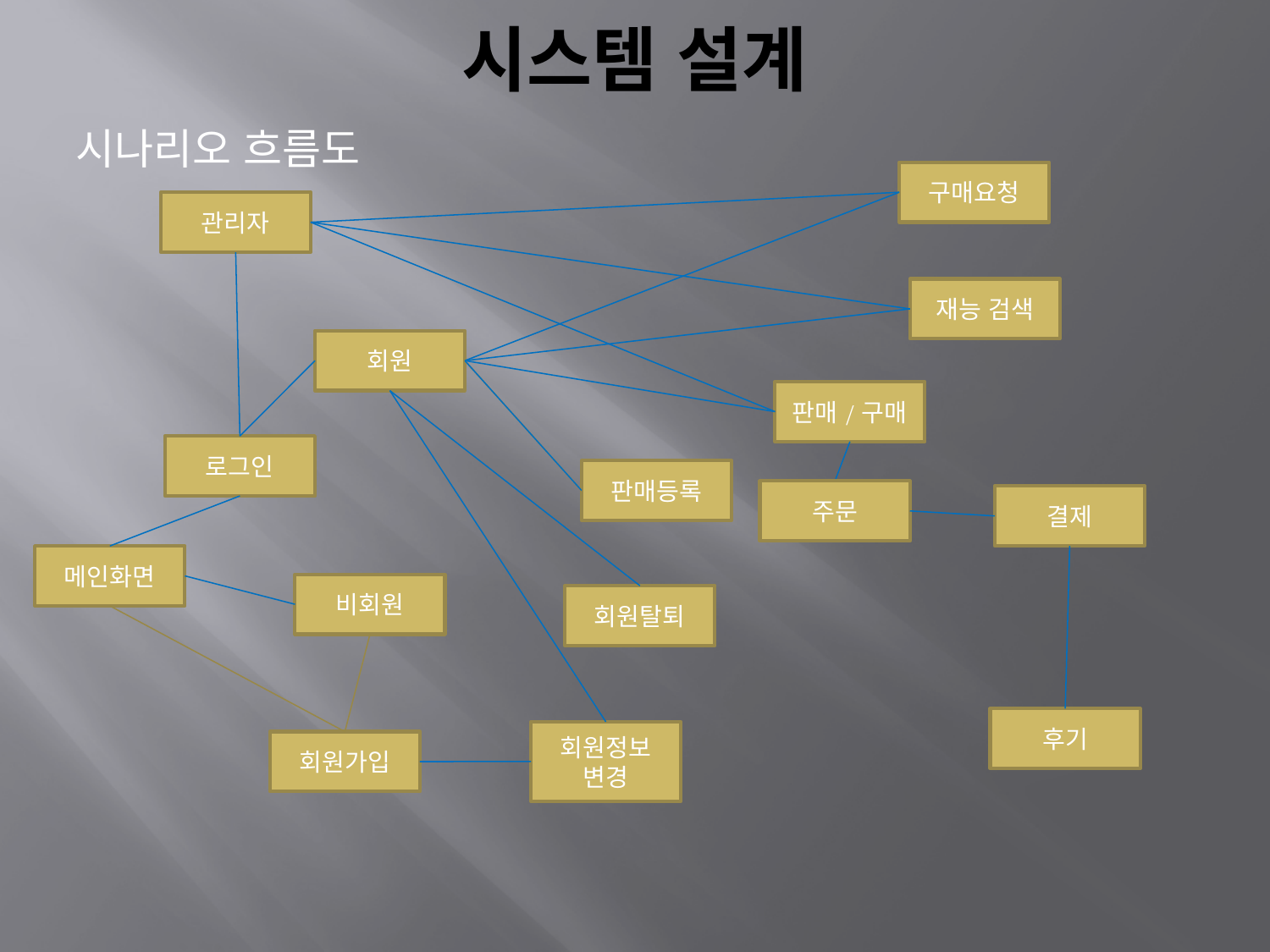

# 시스템 설계
시나리오 흐름도
구매요청
관리자
재능 검색
회원
판매/구매
로그인
판매등록
주문
결제
메인화면
비회원
회원탈퇴
후기
회원정보 변경
회원가입